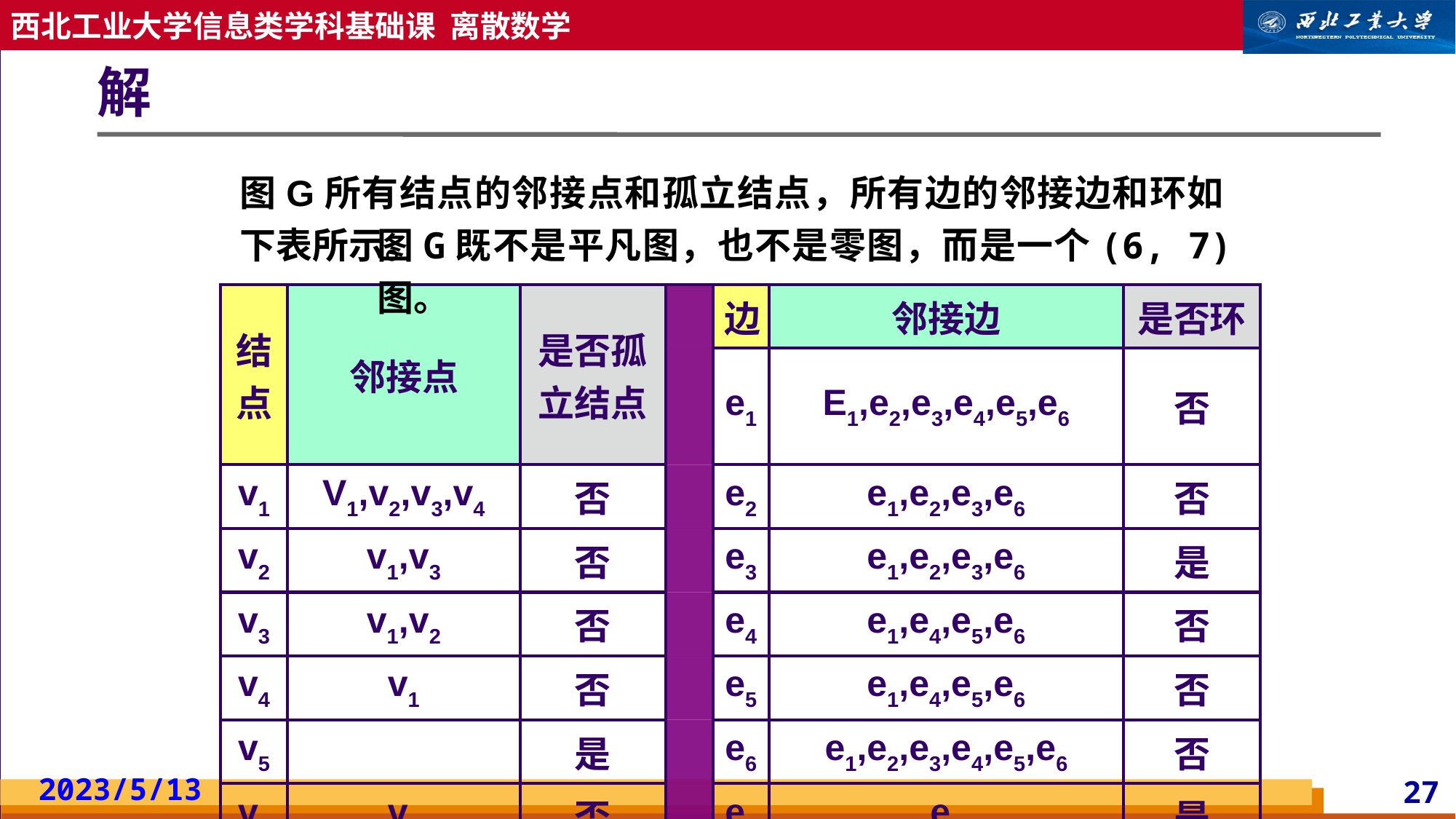

# 解

图G所有结点的邻接点和孤立结点，所有边的邻接边和环如下表所示。
图G既不是平凡图，也不是零图，而是一个(6, 7)图。
| 结点 | 邻接点 | 是否孤立结点 |  | 边 | 邻接边 | 是否环 |
| --- | --- | --- | --- | --- | --- | --- |
|  |  |  |  | e1 | E1,e2,e3,e4,e5,e6 | 否 |
| v1 | V1,v2,v3,v4 | 否 |  | e2 | e1,e2,e3,e6 | 否 |
| v2 | v1,v3 | 否 |  | e3 | e1,e2,e3,e6 | 是 |
| v3 | v1,v2 | 否 |  | e4 | e1,e4,e5,e6 | 否 |
| v4 | v1 | 否 |  | e5 | e1,e4,e5,e6 | 否 |
| v5 |  | 是 |  | e6 | e1,e2,e3,e4,e5,e6 | 否 |
| v6 | v6 | 否 |  | e7 | e7 | 是 |
2023/5/13